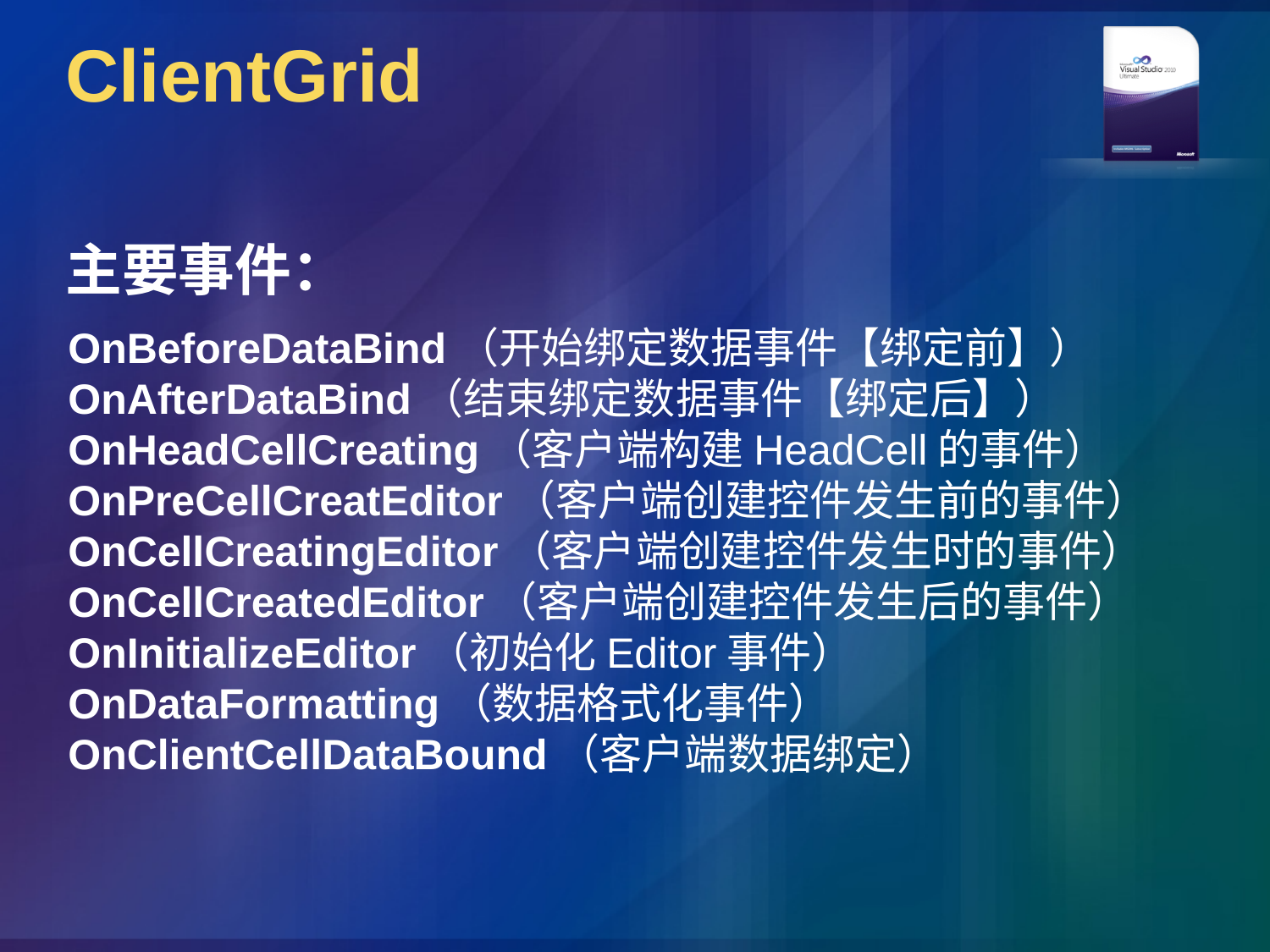

# ClientGrid
主要事件：
OnBeforeDataBind（开始绑定数据事件【绑定前】）
OnAfterDataBind（结束绑定数据事件【绑定后】）
OnHeadCellCreating（客户端构建HeadCell的事件）
OnPreCellCreatEditor（客户端创建控件发生前的事件）
OnCellCreatingEditor（客户端创建控件发生时的事件）
OnCellCreatedEditor（客户端创建控件发生后的事件）
OnInitializeEditor（初始化Editor事件）
OnDataFormatting（数据格式化事件）
OnClientCellDataBound（客户端数据绑定）